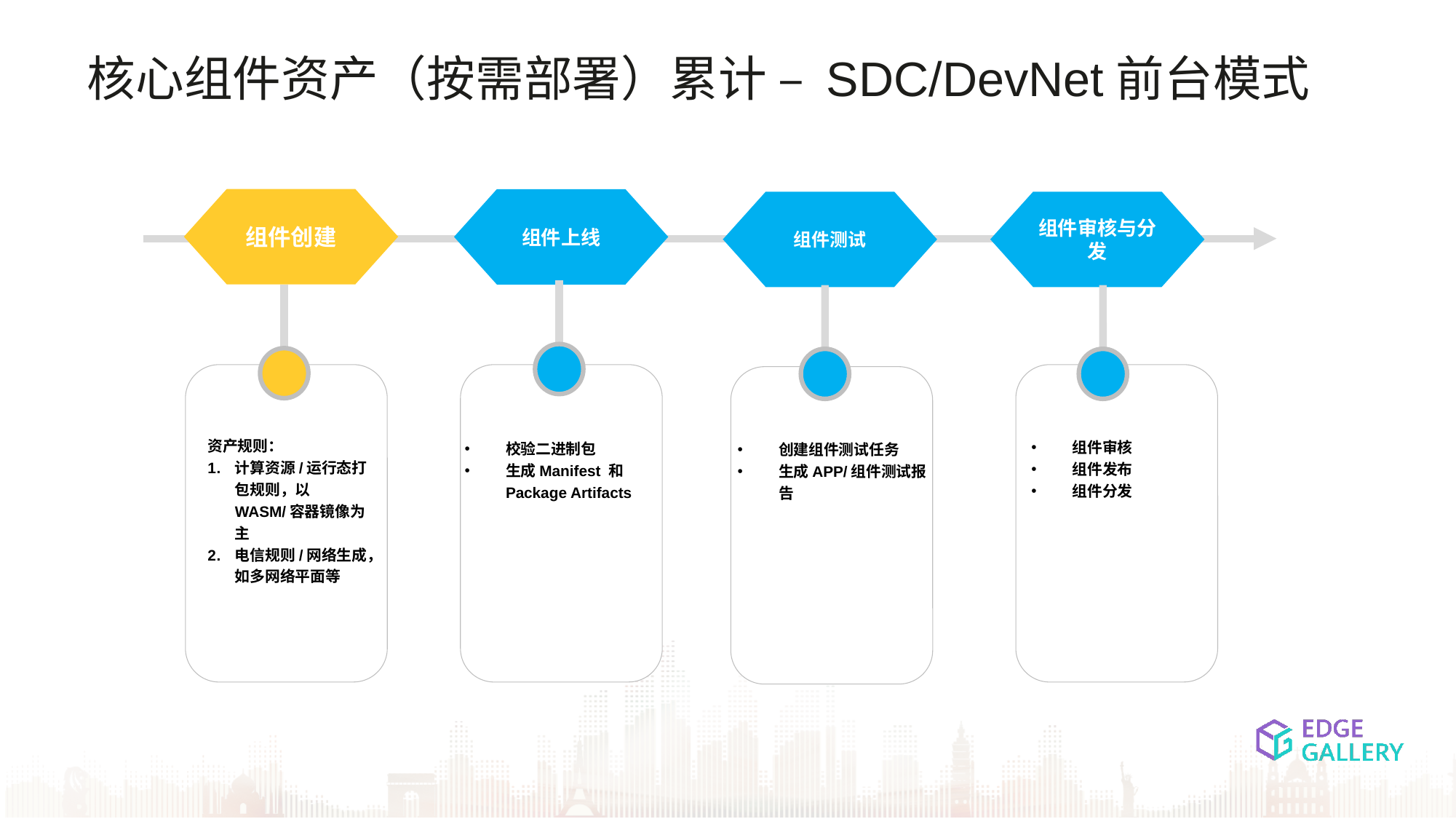

核心组件资产（按需部署）累计 – SDC/DevNet前台模式
组件创建
组件上线
组件测试
组件审核与分发

资产规则：
计算资源/运行态打包规则，以WASM/容器镜像为主
电信规则/网络生成，如多网络平面等
组件审核
组件发布
组件分发

校验二进制包
生成Manifest 和 Package Artifacts
创建组件测试任务
生成APP/组件测试报告